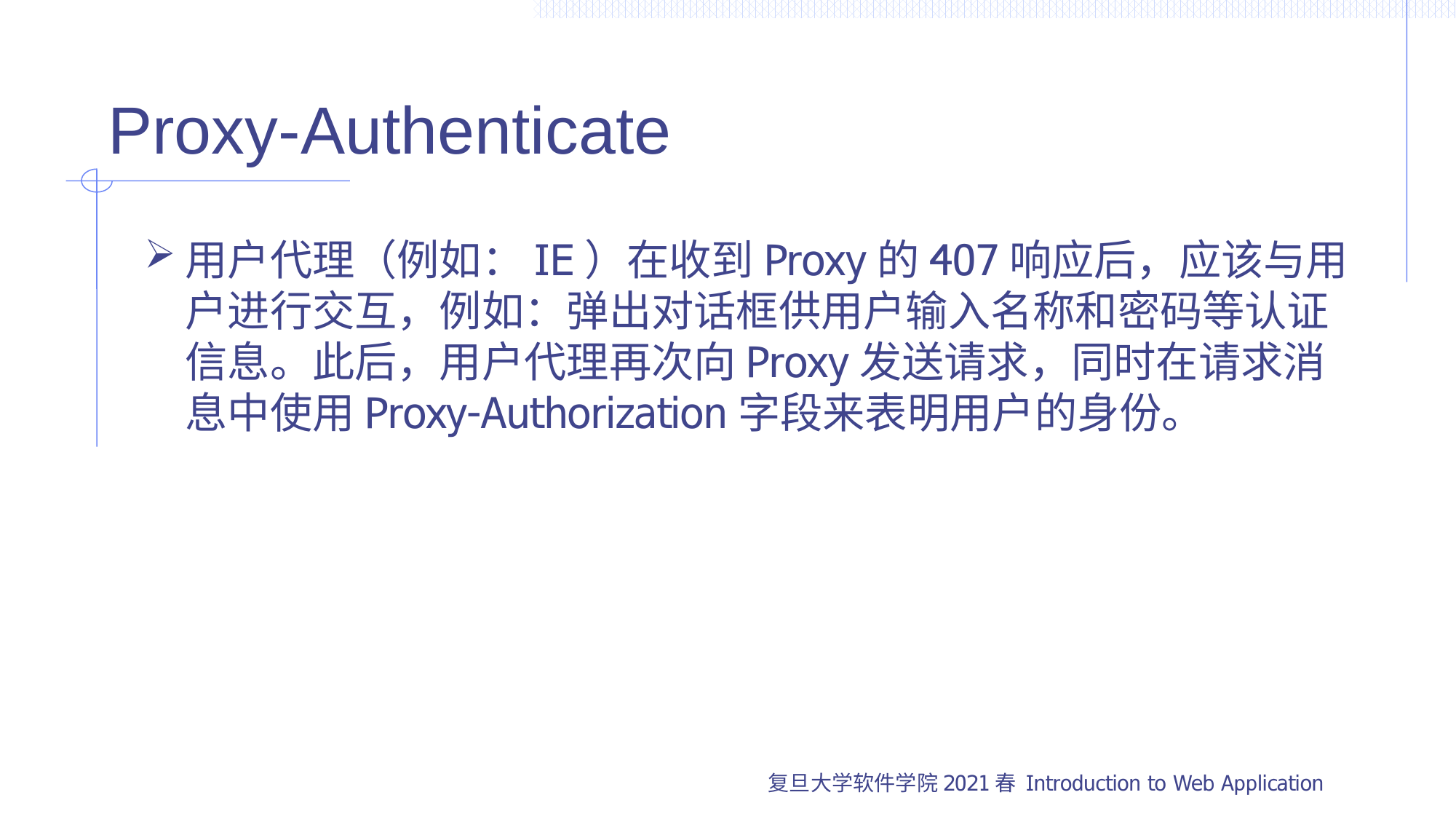

# Proxy-Authenticate
用户代理（例如：IE）在收到Proxy的407响应后，应该与用户进行交互，例如：弹出对话框供用户输入名称和密码等认证信息。此后，用户代理再次向Proxy发送请求，同时在请求消息中使用Proxy-Authorization字段来表明用户的身份。